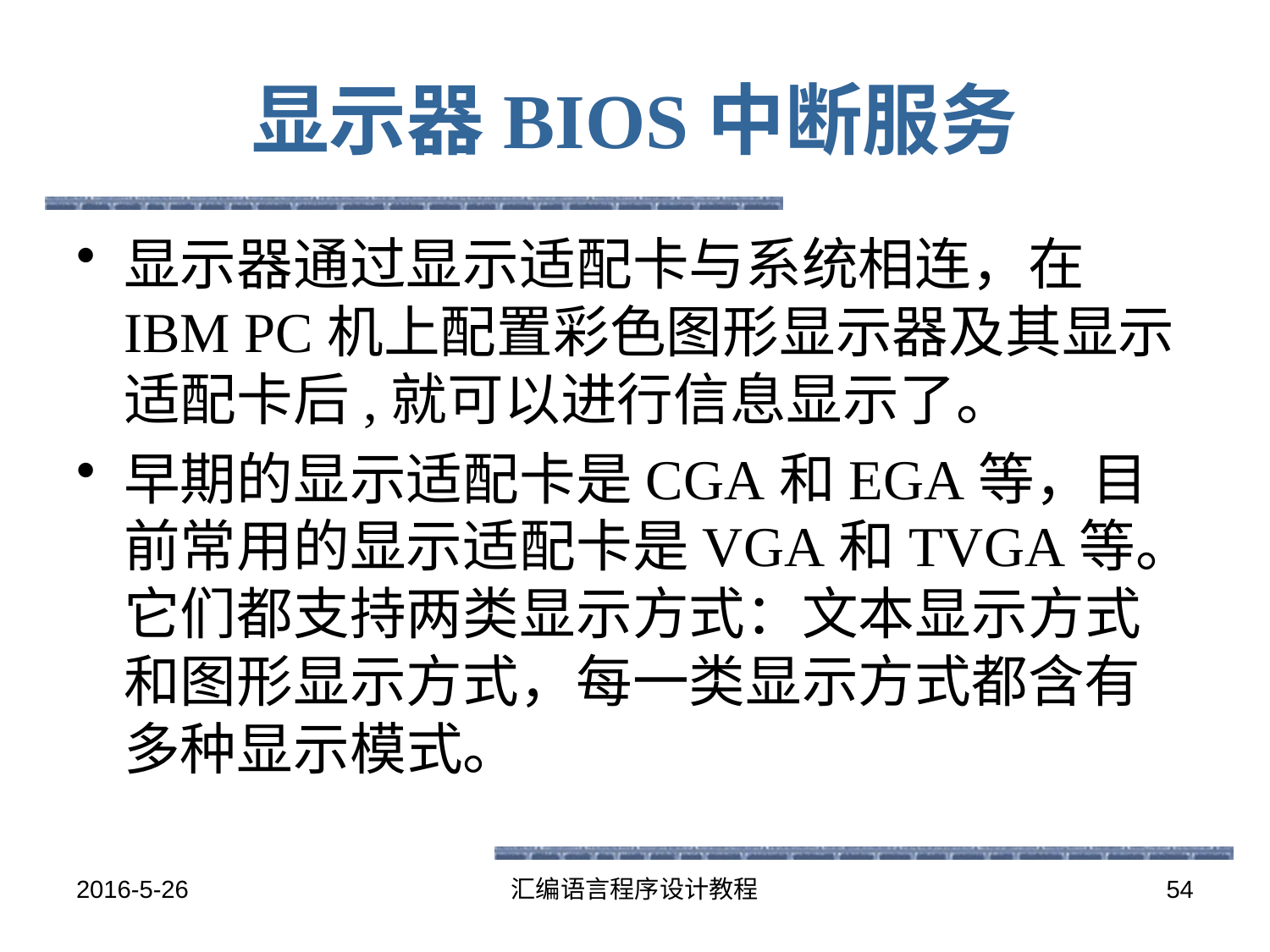

# 显示器BIOS中断服务
显示器通过显示适配卡与系统相连，在IBM PC机上配置彩色图形显示器及其显示适配卡后,就可以进行信息显示了。
早期的显示适配卡是CGA和EGA等，目前常用的显示适配卡是VGA和TVGA等。它们都支持两类显示方式：文本显示方式和图形显示方式，每一类显示方式都含有多种显示模式。
2016-5-26
汇编语言程序设计教程
54